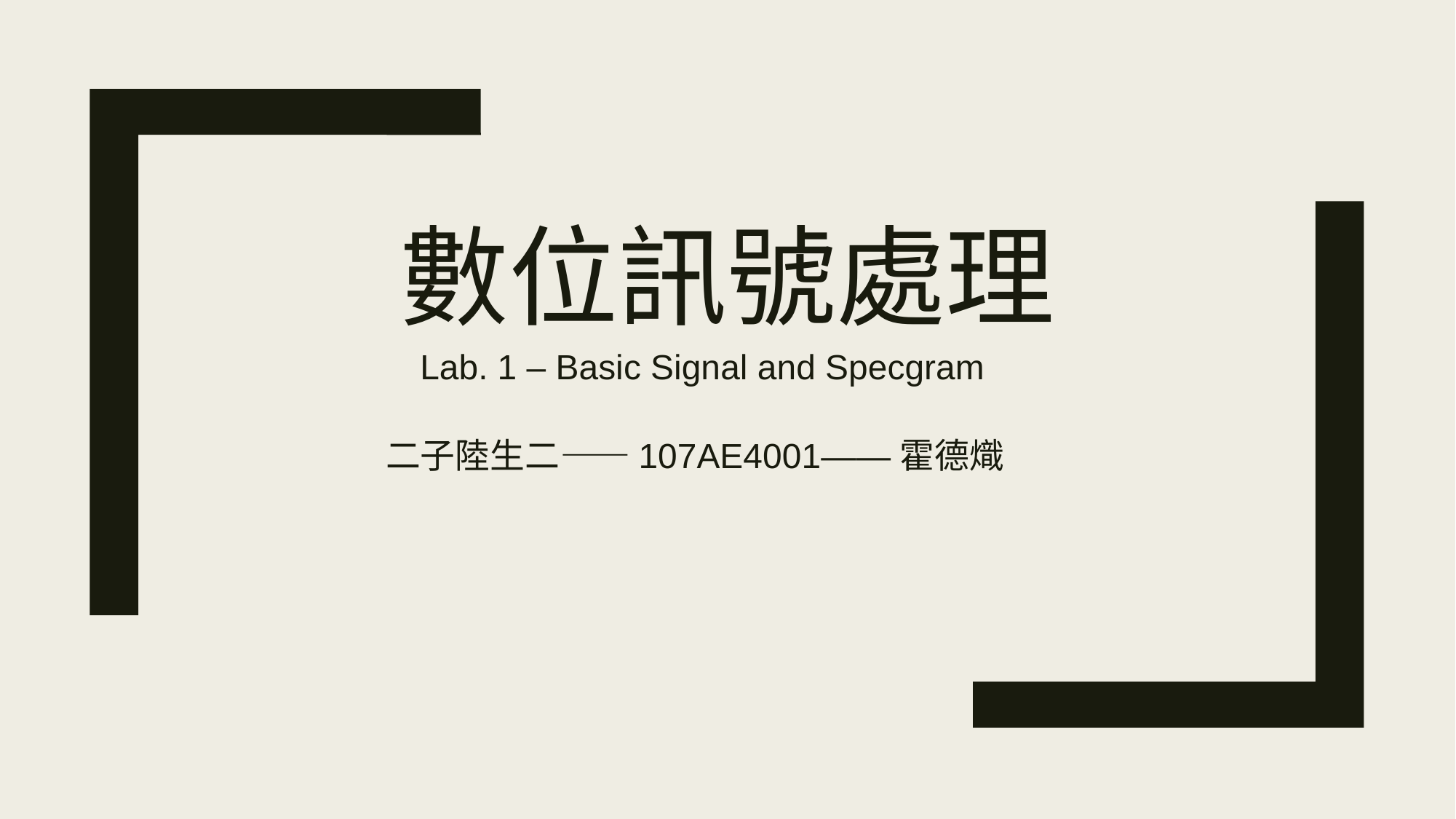

# 數位訊號處理
Lab. 1 – Basic Signal and Specgram

二子陸生二——107AE4001——霍德熾